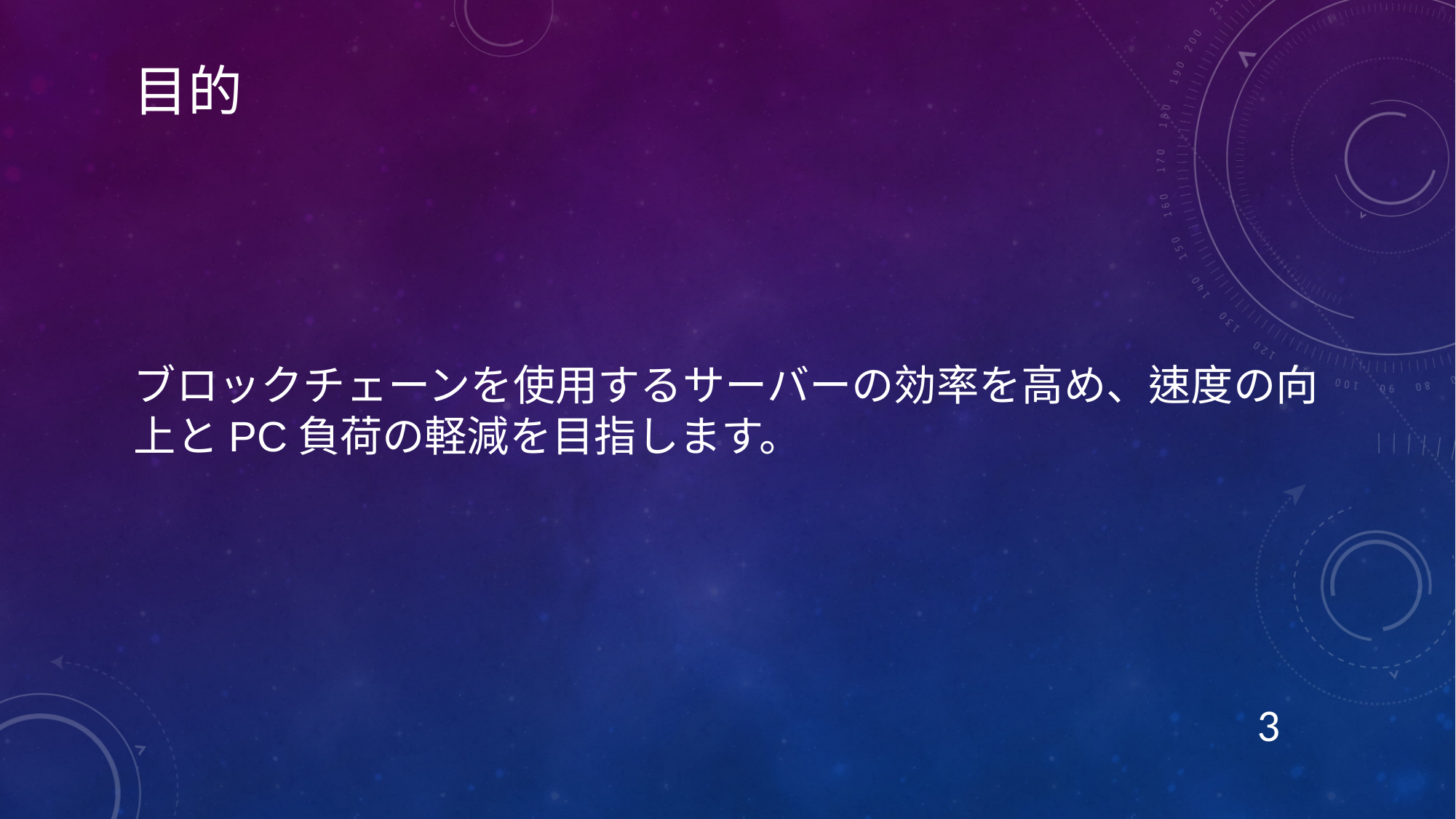

# 目的
ブロックチェーンを使用するサーバーの効率を高め、速度の向上とPC負荷の軽減を目指します。
3